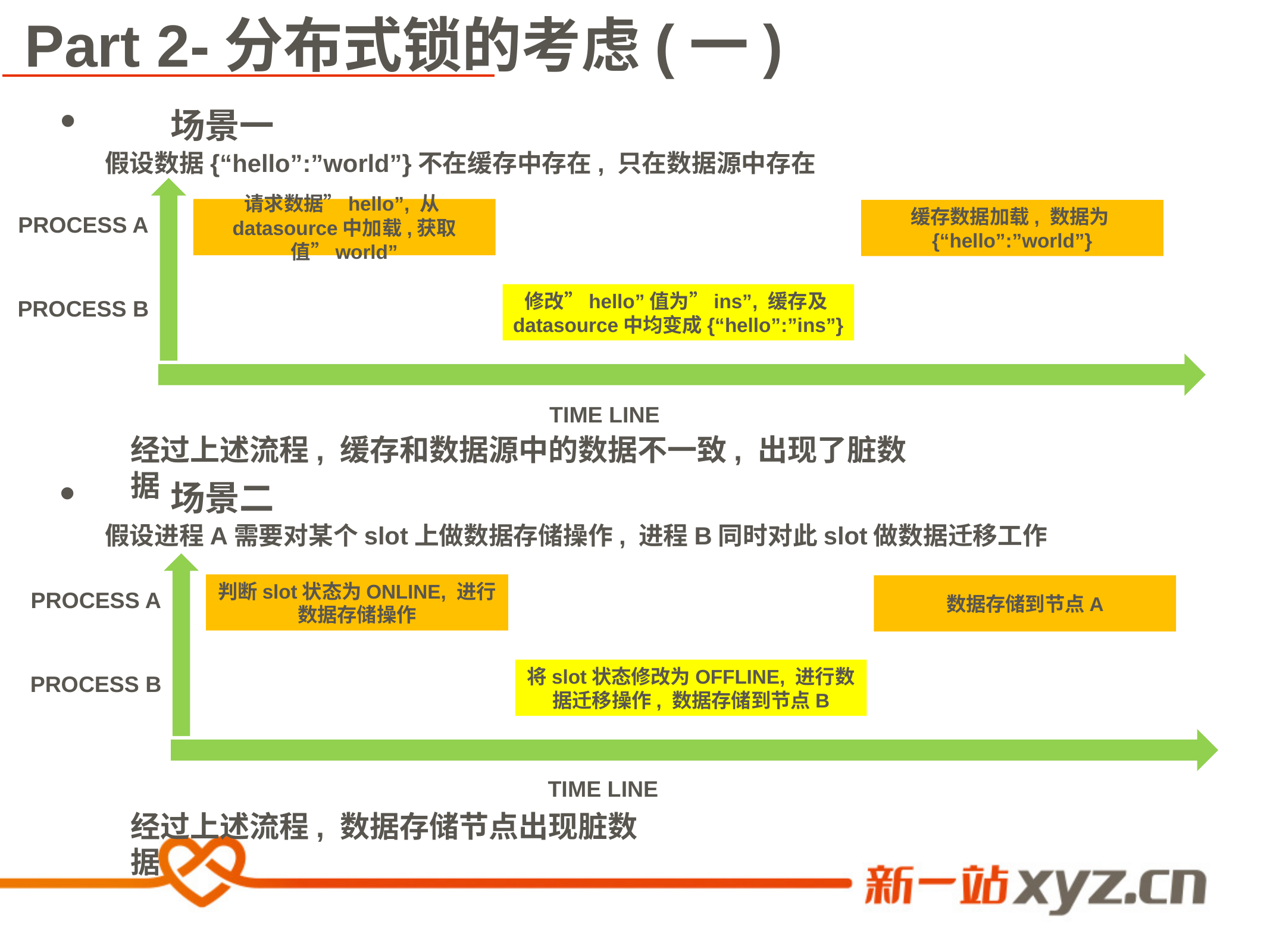

Part 2-分布式锁的考虑(一)

 	场景一
假设数据{“hello”:”world”}不在缓存中存在, 只在数据源中存在

请求数据”hello”, 从datasource中加载,获取值”world”
缓存数据加载, 数据为{“hello”:”world”}
PROCESS A
修改”hello”值为”ins”, 缓存及datasource中均变成{“hello”:”ins”}
PROCESS B

TIME LINE
经过上述流程, 缓存和数据源中的数据不一致, 出现了脏数据
 	场景二
假设进程A需要对某个slot上做数据存储操作, 进程B同时对此slot做数据迁移工作

判断slot状态为ONLINE, 进行数据存储操作
数据存储到节点A
PROCESS A
将slot状态修改为OFFLINE, 进行数据迁移操作, 数据存储到节点B
PROCESS B

TIME LINE
经过上述流程, 数据存储节点出现脏数据